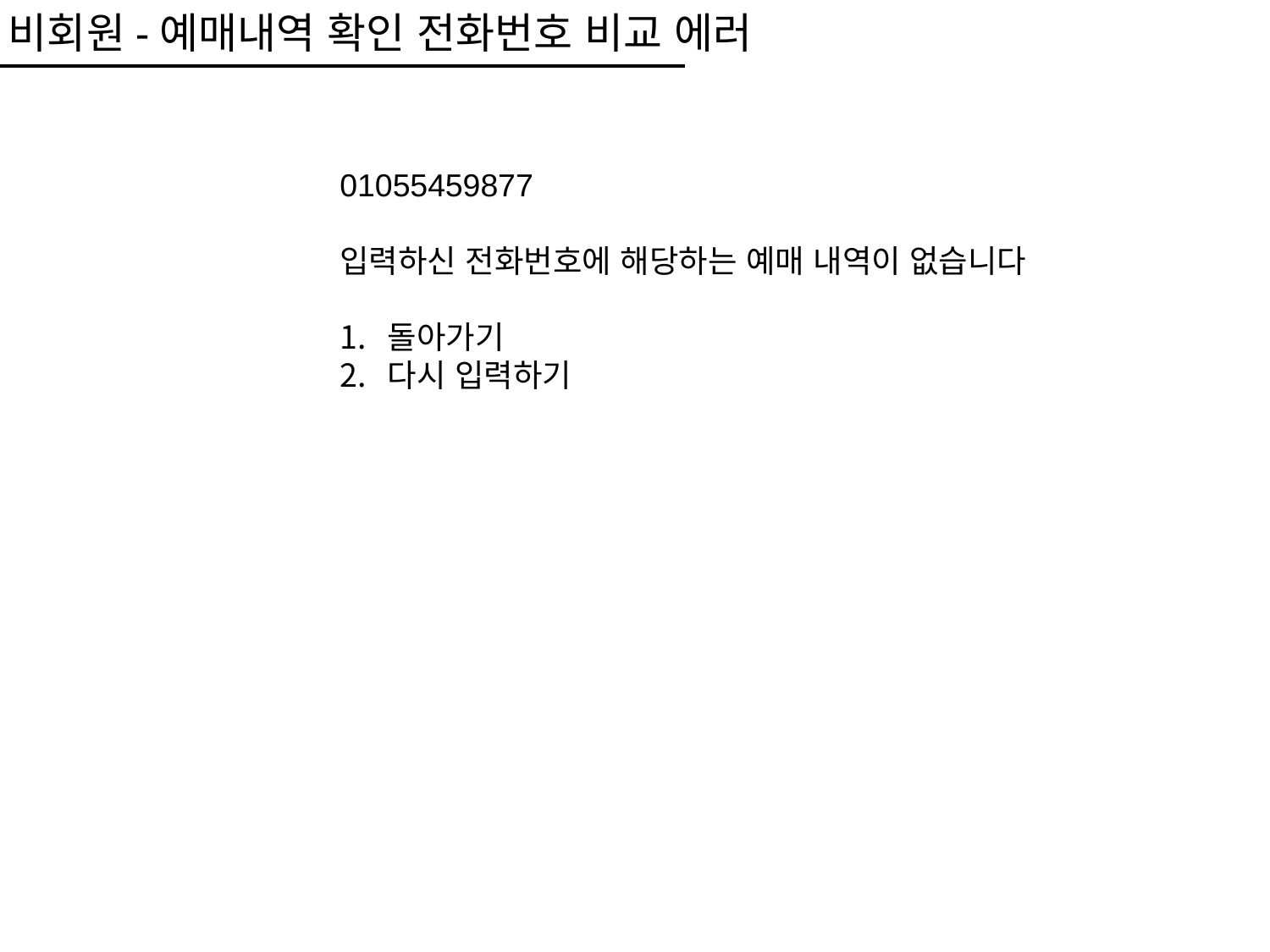

비회원-예매내역 확인 전화번호 비교 에러
01055459877

입력하신 전화번호에 해당하는 예매 내역이 없습니다

돌아가기
다시 입력하기